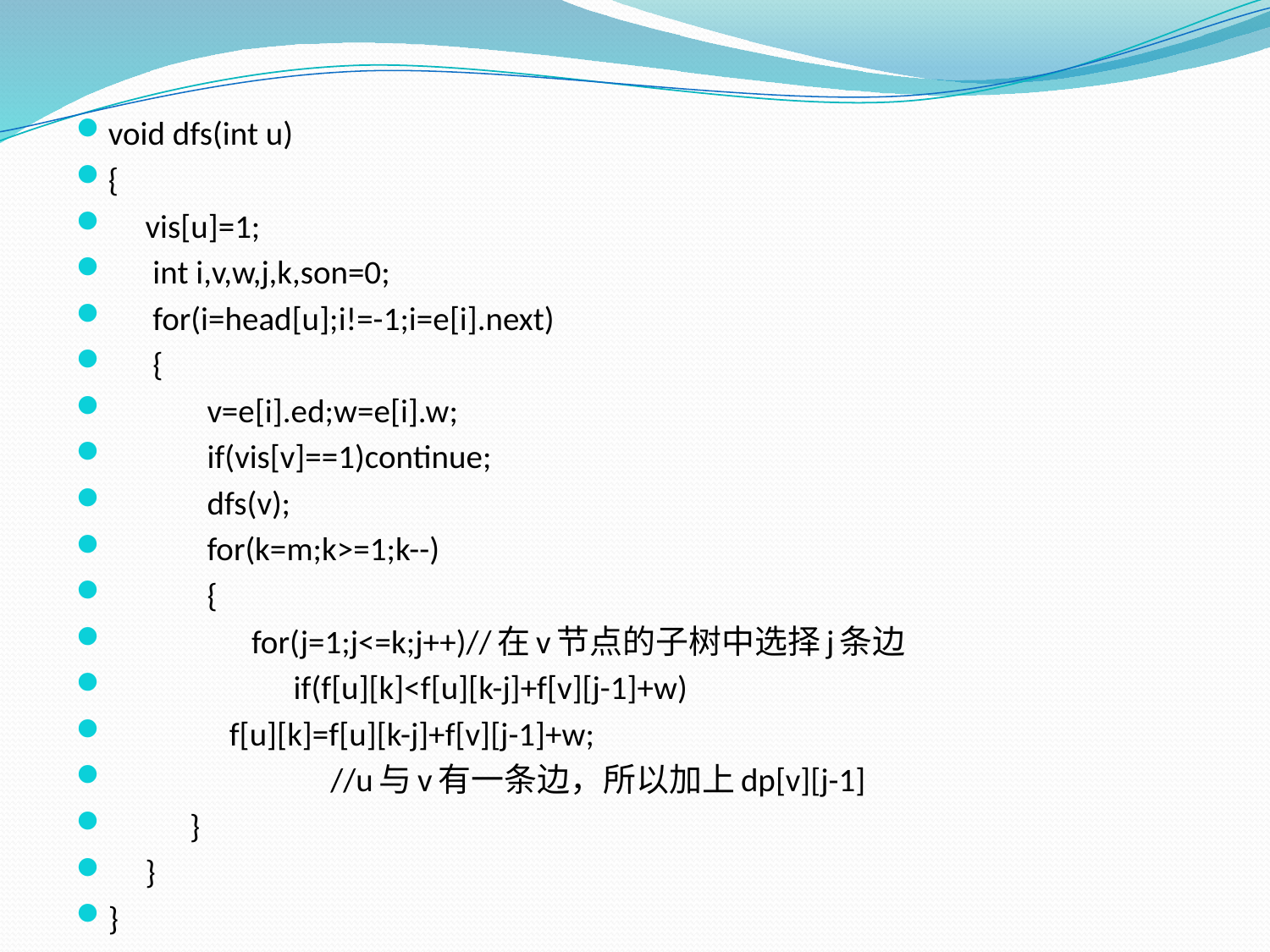

void dfs(int u)
{
     vis[u]=1;
      int i,v,w,j,k,son=0;
      for(i=head[u];i!=-1;i=e[i].next)
      {
	 v=e[i].ed;w=e[i].w;
	 if(vis[v]==1)continue;
	 dfs(v);
	 for(k=m;k>=1;k--)
	 {
	       for(j=1;j<=k;j++)//在v节点的子树中选择j条边
                         if(f[u][k]<f[u][k-j]+f[v][j-1]+w)
		    f[u][k]=f[u][k-j]+f[v][j-1]+w;
                              //u与v有一条边，所以加上dp[v][j-1]
           }
     }
}